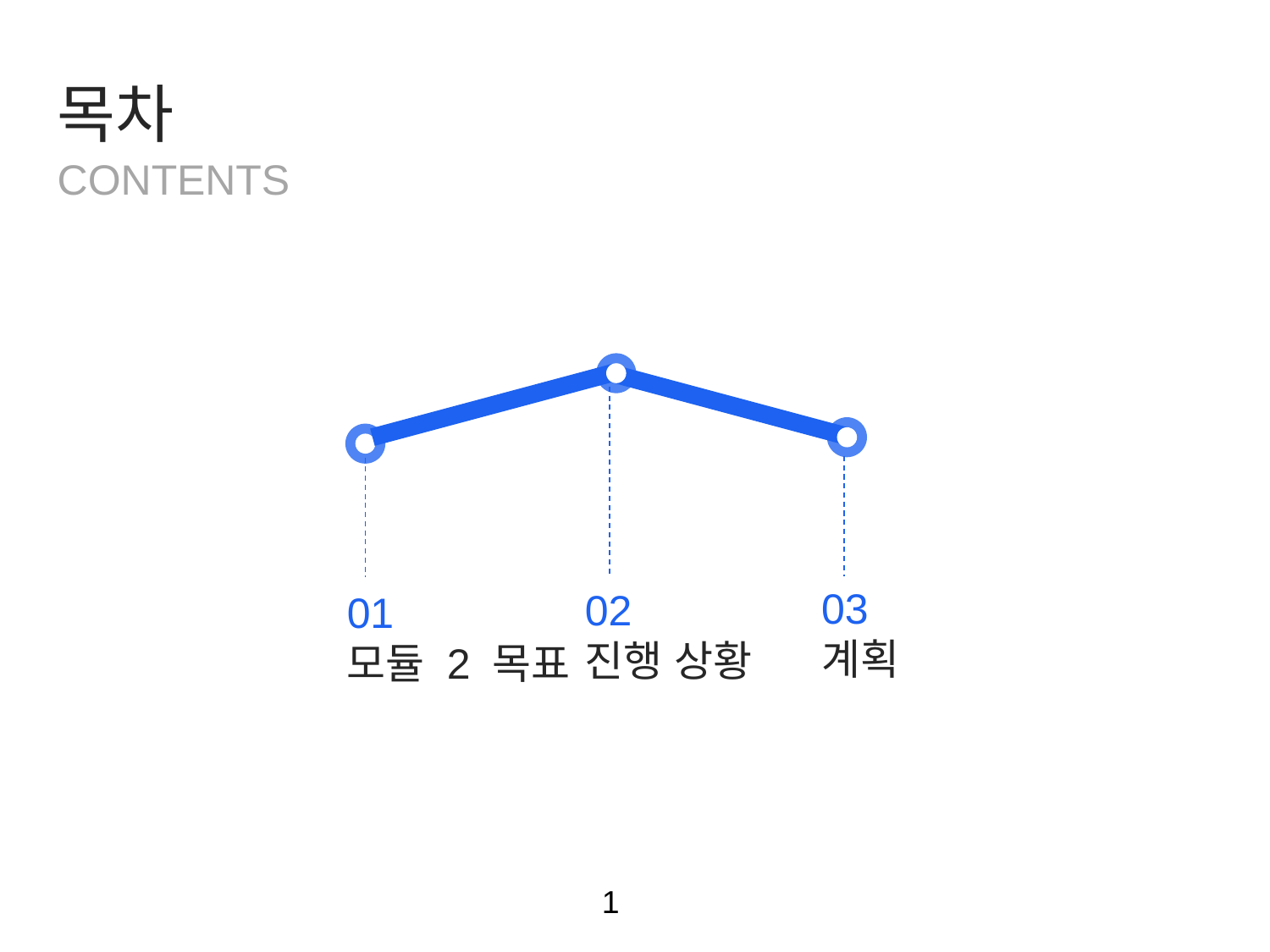

목차
CONTENTS

03
계획
02
진행 상황
01
모듈 2 목표
1